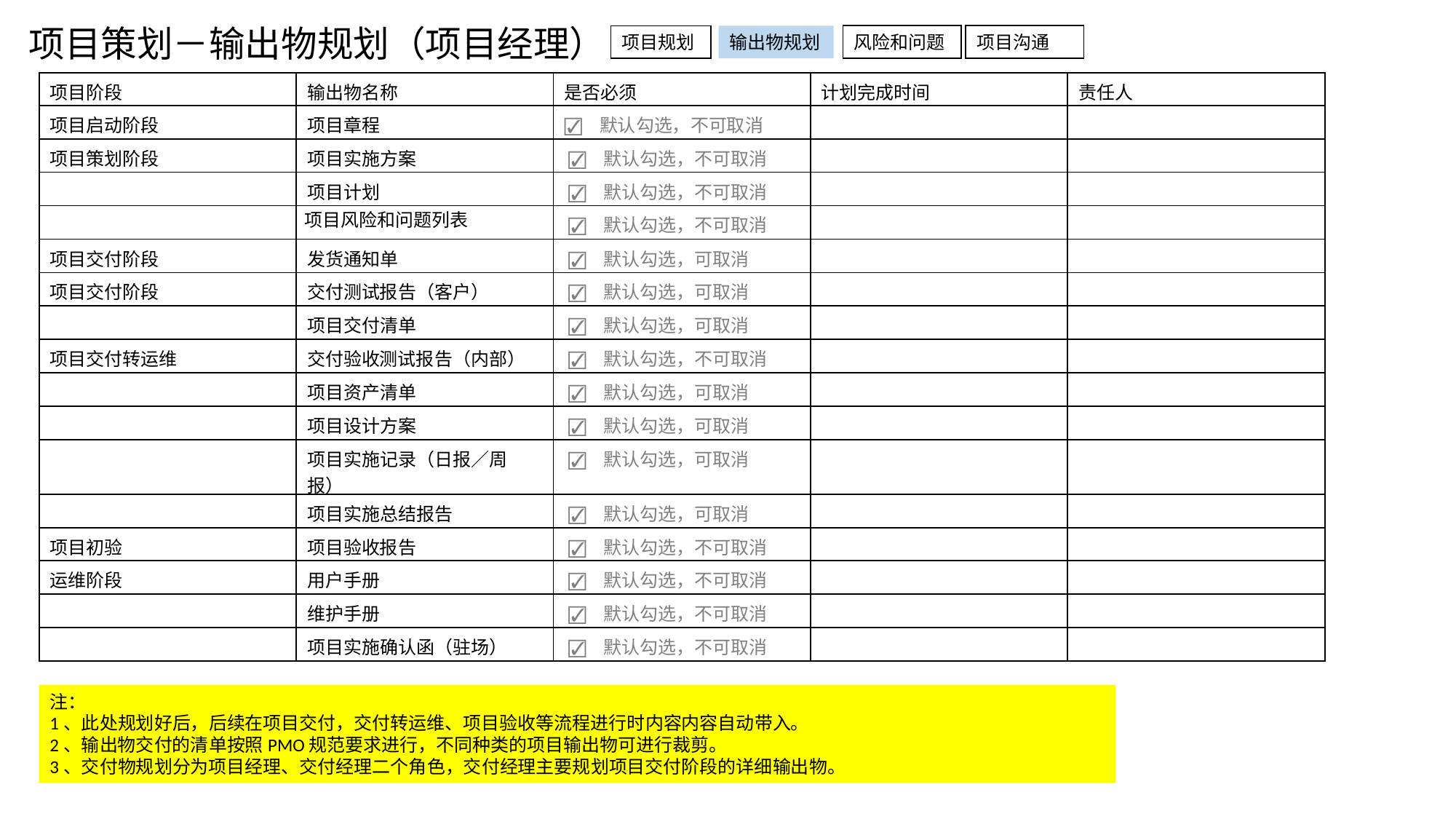

项目策划－输出物规划（项目经理）
风险和问题
项目沟通
项目规划
输出物规划
| 项目阶段 | 输出物名称 | 是否必须 | 计划完成时间 | 责任人 |
| --- | --- | --- | --- | --- |
| 项目启动阶段 | 项目章程 | ☑️ 默认勾选，不可取消 |  |  |
| 项目策划阶段 | 项目实施方案 | ☑️ 默认勾选，不可取消 |  |  |
|  | 项目计划 | ☑️ 默认勾选，不可取消 |  |  |
|  | 项目风险和问题列表 | ☑️ 默认勾选，不可取消 |  |  |
| 项目交付阶段 | 发货通知单 | ☑️ 默认勾选，可取消 |  |  |
| 项目交付阶段 | 交付测试报告（客户） | ☑️ 默认勾选，可取消 |  |  |
|  | 项目交付清单 | ☑️ 默认勾选，可取消 |  |  |
| 项目交付转运维 | 交付验收测试报告（内部） | ☑️ 默认勾选，不可取消 |  |  |
|  | 项目资产清单 | ☑️ 默认勾选，可取消 |  |  |
|  | 项目设计方案 | ☑️ 默认勾选，可取消 |  |  |
|  | 项目实施记录（日报／周报） | ☑️ 默认勾选，可取消 |  |  |
|  | 项目实施总结报告 | ☑️ 默认勾选，可取消 |  |  |
| 项目初验 | 项目验收报告 | ☑️ 默认勾选，不可取消 |  |  |
| 运维阶段 | 用户手册 | ☑️ 默认勾选，不可取消 |  |  |
|  | 维护手册 | ☑️ 默认勾选，不可取消 |  |  |
|  | 项目实施确认函（驻场） | ☑️ 默认勾选，不可取消 |  |  |
注：
1、此处规划好后，后续在项目交付，交付转运维、项目验收等流程进行时内容内容自动带入。
2、输出物交付的清单按照PMO规范要求进行，不同种类的项目输出物可进行裁剪。
3、交付物规划分为项目经理、交付经理二个角色，交付经理主要规划项目交付阶段的详细输出物。